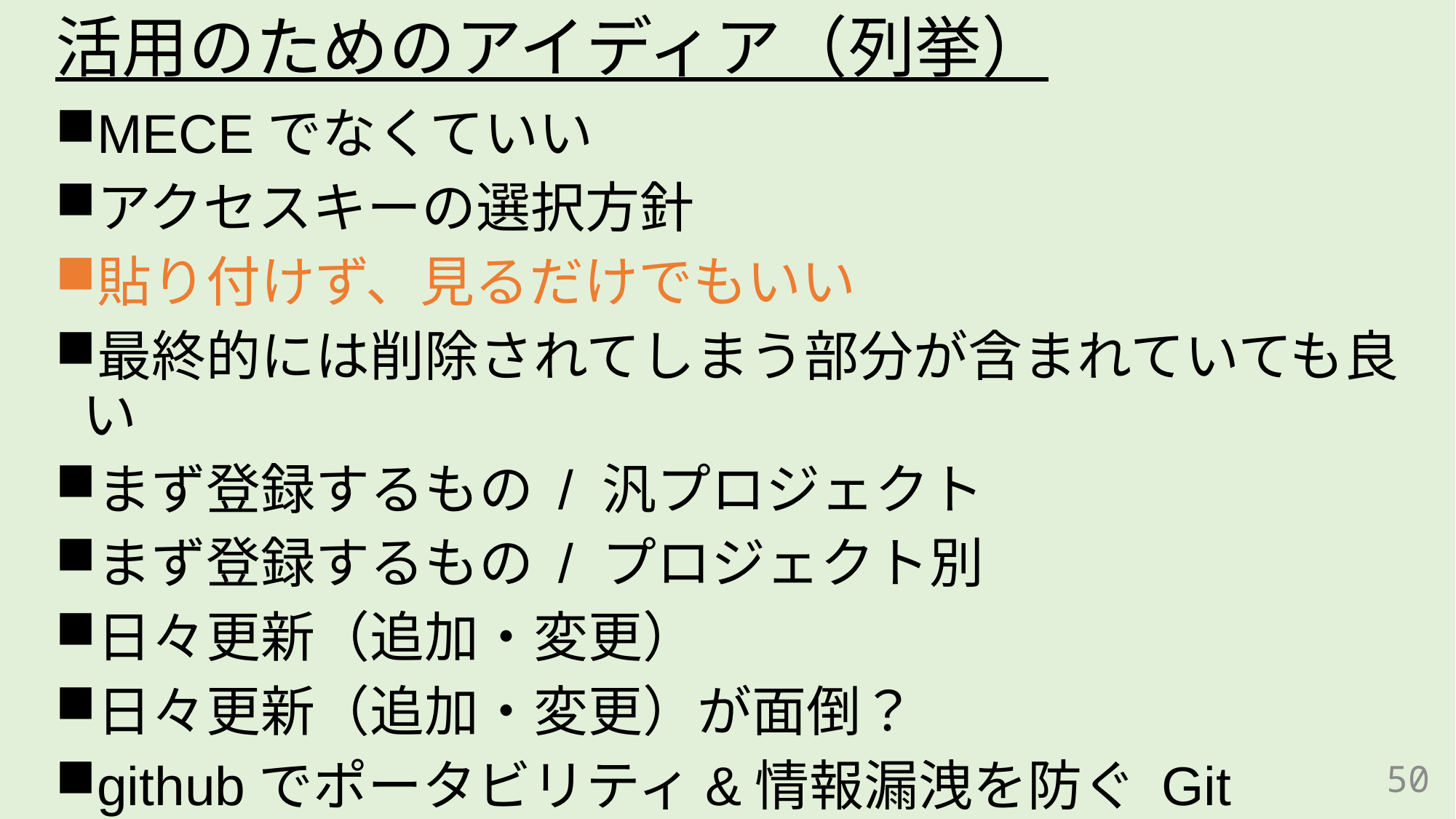

# 活用のためのアイディア（列挙）
MECEでなくていい
アクセスキーの選択方針
貼り付けず、見るだけでもいい
最終的には削除されてしまう部分が含まれていても良い
まず登録するもの / 汎プロジェクト
まず登録するもの / プロジェクト別
日々更新（追加・変更）
日々更新（追加・変更）が面倒？
githubでポータビリティ&情報漏洩を防ぐ Git Hooks

50